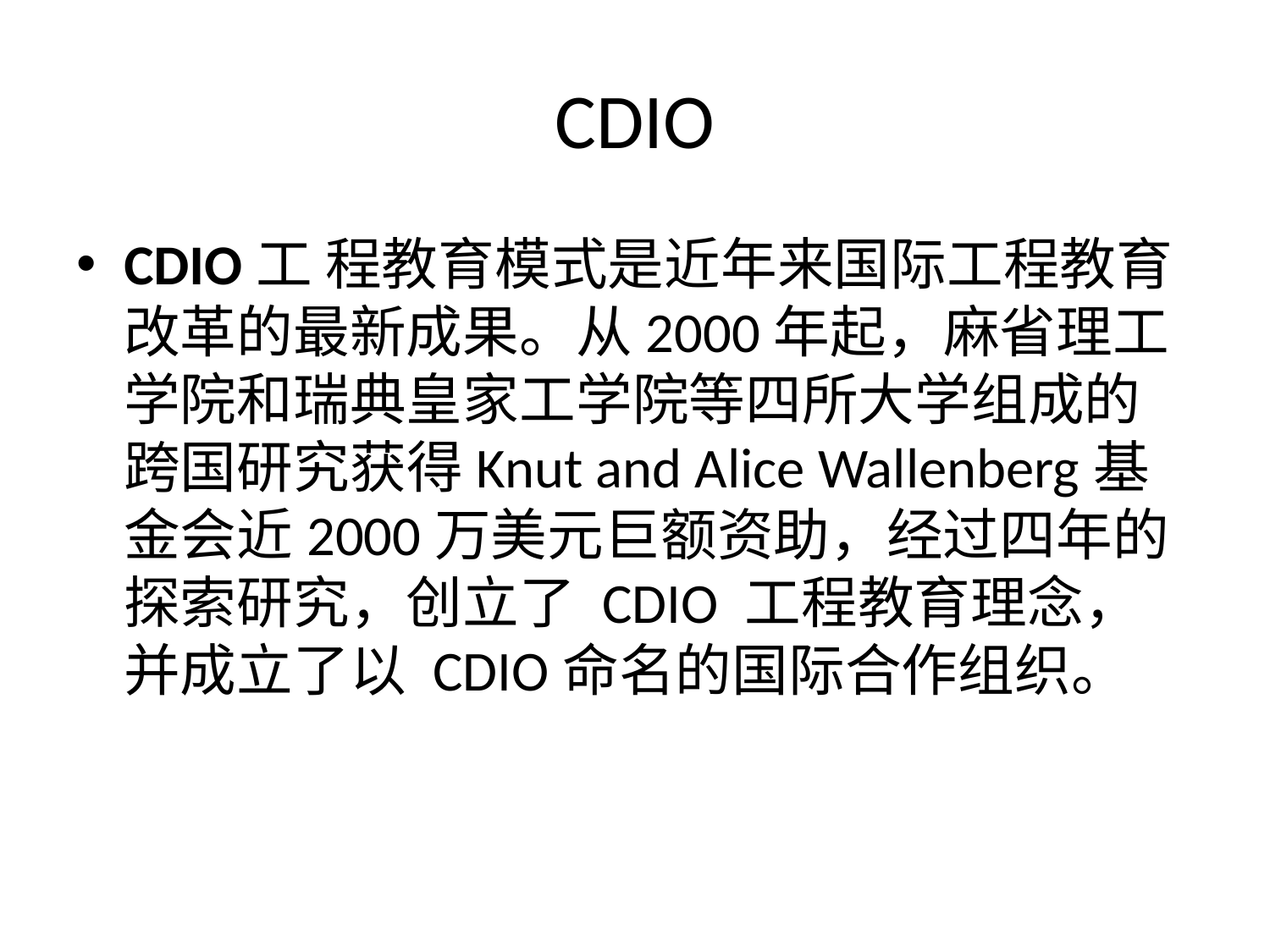

# CDIO
CDIO工 程教育模式是近年来国际工程教育改革的最新成果。从2000年起，麻省理工学院和瑞典皇家工学院等四所大学组成的跨国研究获得Knut and Alice Wallenberg基金会近2000万美元巨额资助，经过四年的探索研究，创立了 CDIO 工程教育理念，并成立了以 CDIO命名的国际合作组织。